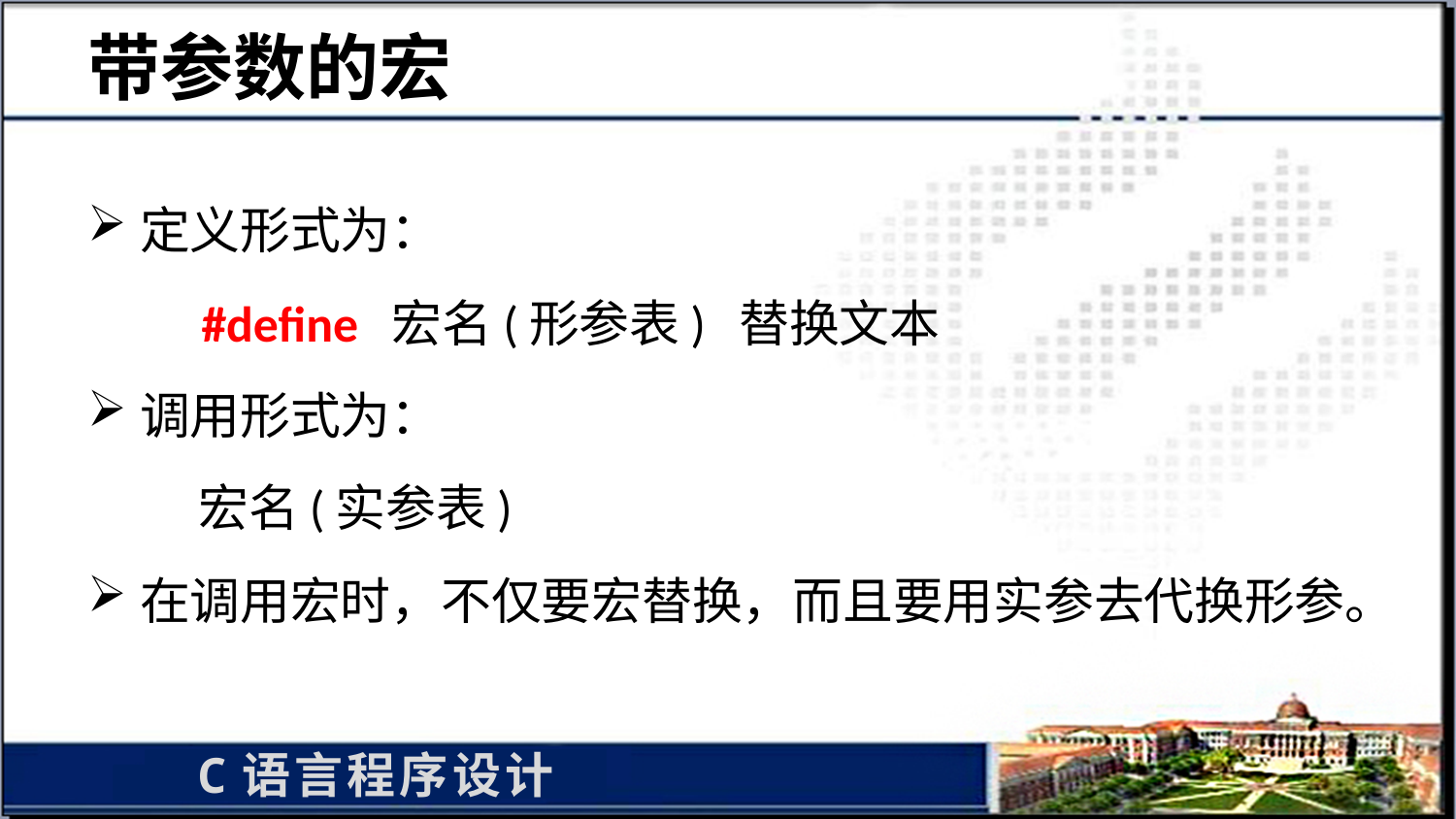

# 带参数的宏
定义形式为：
          #define  宏名(形参表)  替换文本
调用形式为：
         宏名(实参表)
在调用宏时，不仅要宏替换，而且要用实参去代换形参。